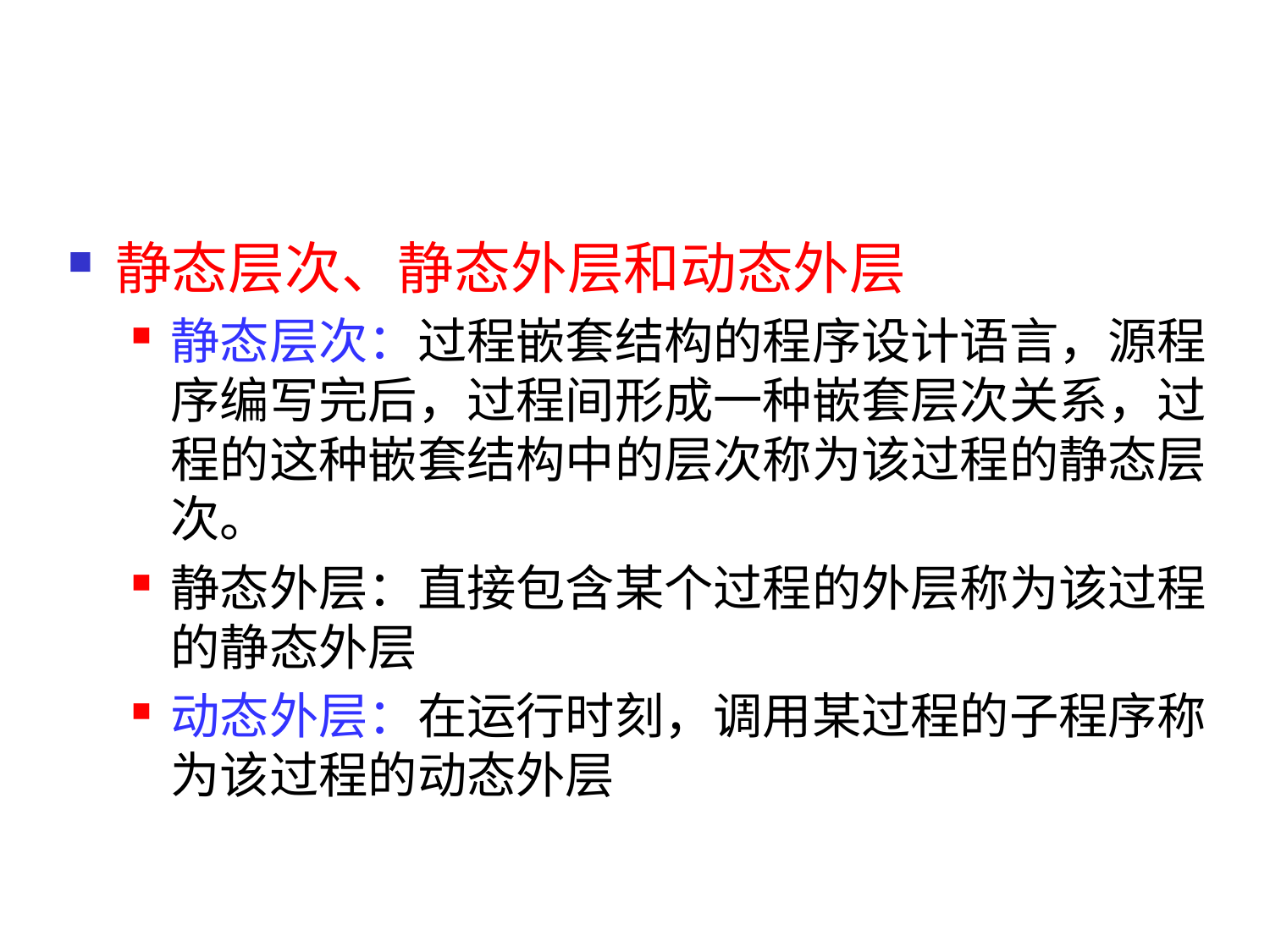

静态层次、静态外层和动态外层
静态层次：过程嵌套结构的程序设计语言，源程序编写完后，过程间形成一种嵌套层次关系，过程的这种嵌套结构中的层次称为该过程的静态层次。
静态外层：直接包含某个过程的外层称为该过程的静态外层
动态外层：在运行时刻，调用某过程的子程序称为该过程的动态外层
15